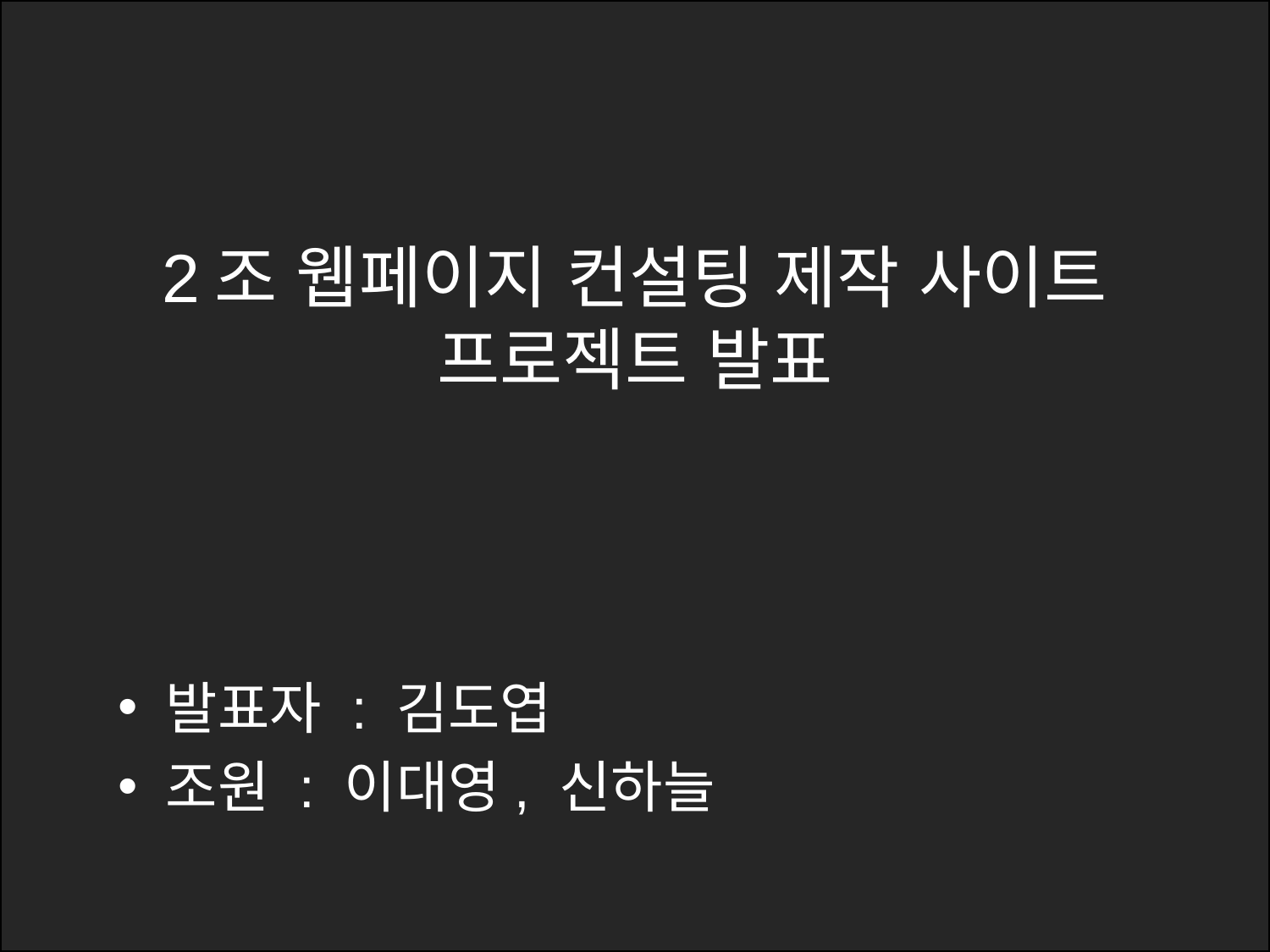

2조 웹페이지 컨설팅 제작 사이트
프로젝트 발표
발표자 : 김도엽
조원 : 이대영, 신하늘